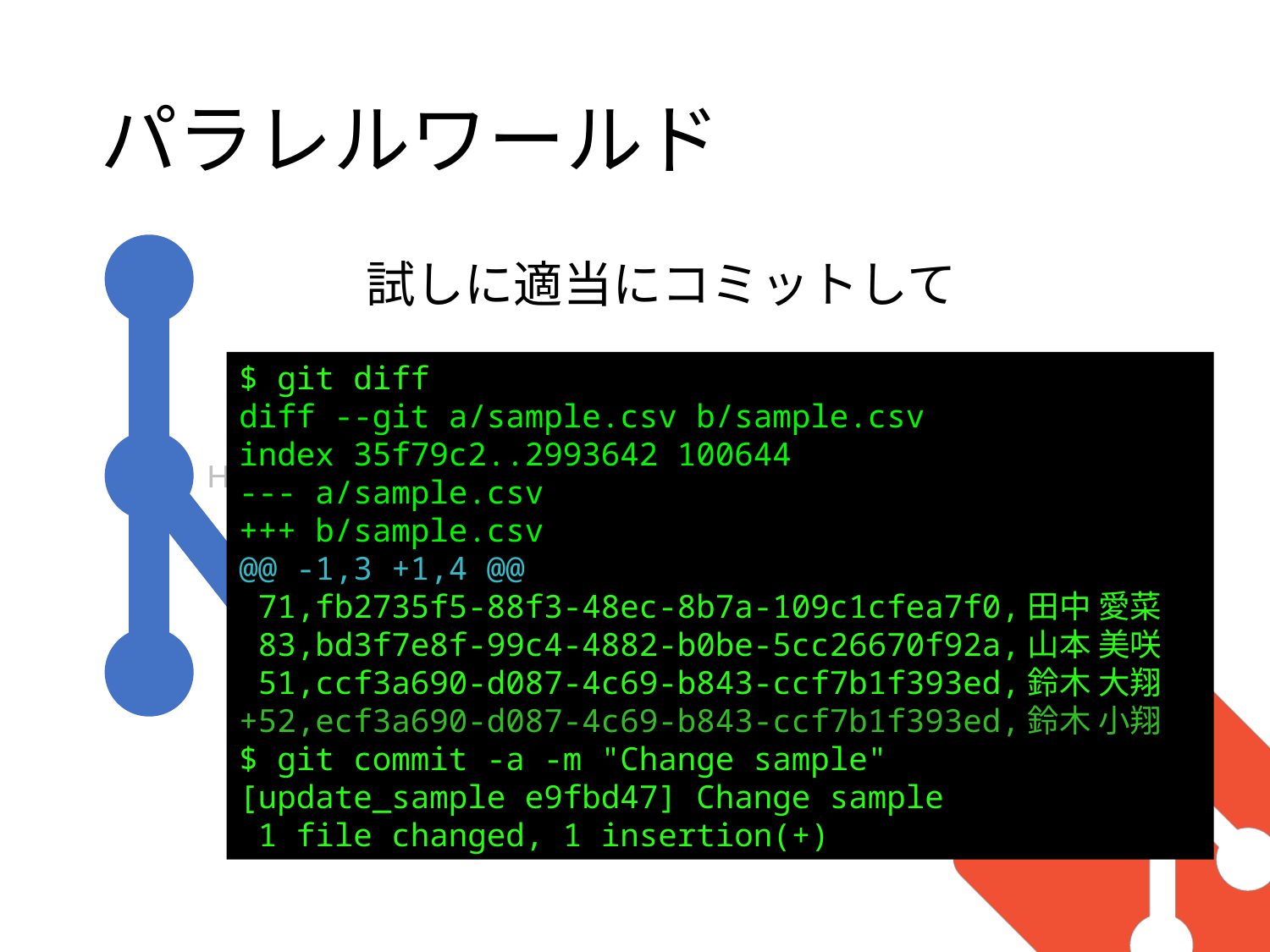

# パラレルワールド

試しに適当にコミットして
$ git diff
diff --git a/sample.csv b/sample.csv
index 35f79c2..2993642 100644
--- a/sample.csv
+++ b/sample.csv
@@ -1,3 +1,4 @@
 71,fb2735f5-88f3-48ec-8b7a-109c1cfea7f0,田中 愛菜
 83,bd3f7e8f-99c4-4882-b0be-5cc26670f92a,山本 美咲
 51,ccf3a690-d087-4c69-b843-ccf7b1f393ed,鈴木 大翔
+52,ecf3a690-d087-4c69-b843-ccf7b1f393ed,鈴木 小翔
$ git commit -a -m "Change sample"
[update_sample e9fbd47] Change sample
 1 file changed, 1 insertion(+)

HEAD

HEAD